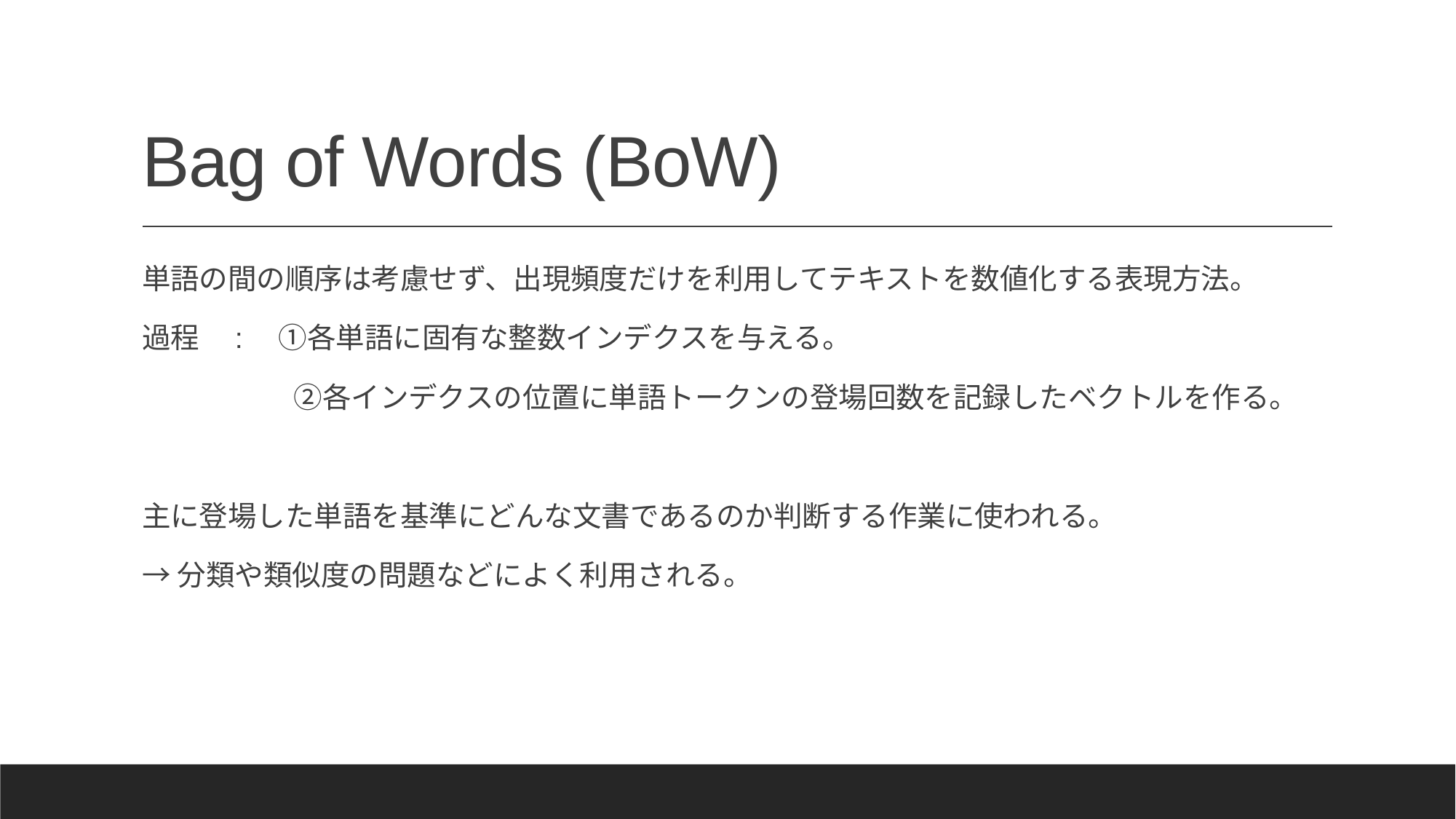

# Bag of Words (BoW)
単語の間の順序は考慮せず、出現頻度だけを利用してテキストを数値化する表現方法。
過程　:　①各単語に固有な整数インデクスを与える。
　　　　　 ②各インデクスの位置に単語トークンの登場回数を記録したベクトルを作る。

主に登場した単語を基準にどんな文書であるのか判断する作業に使われる。
→分類や類似度の問題などによく利用される。